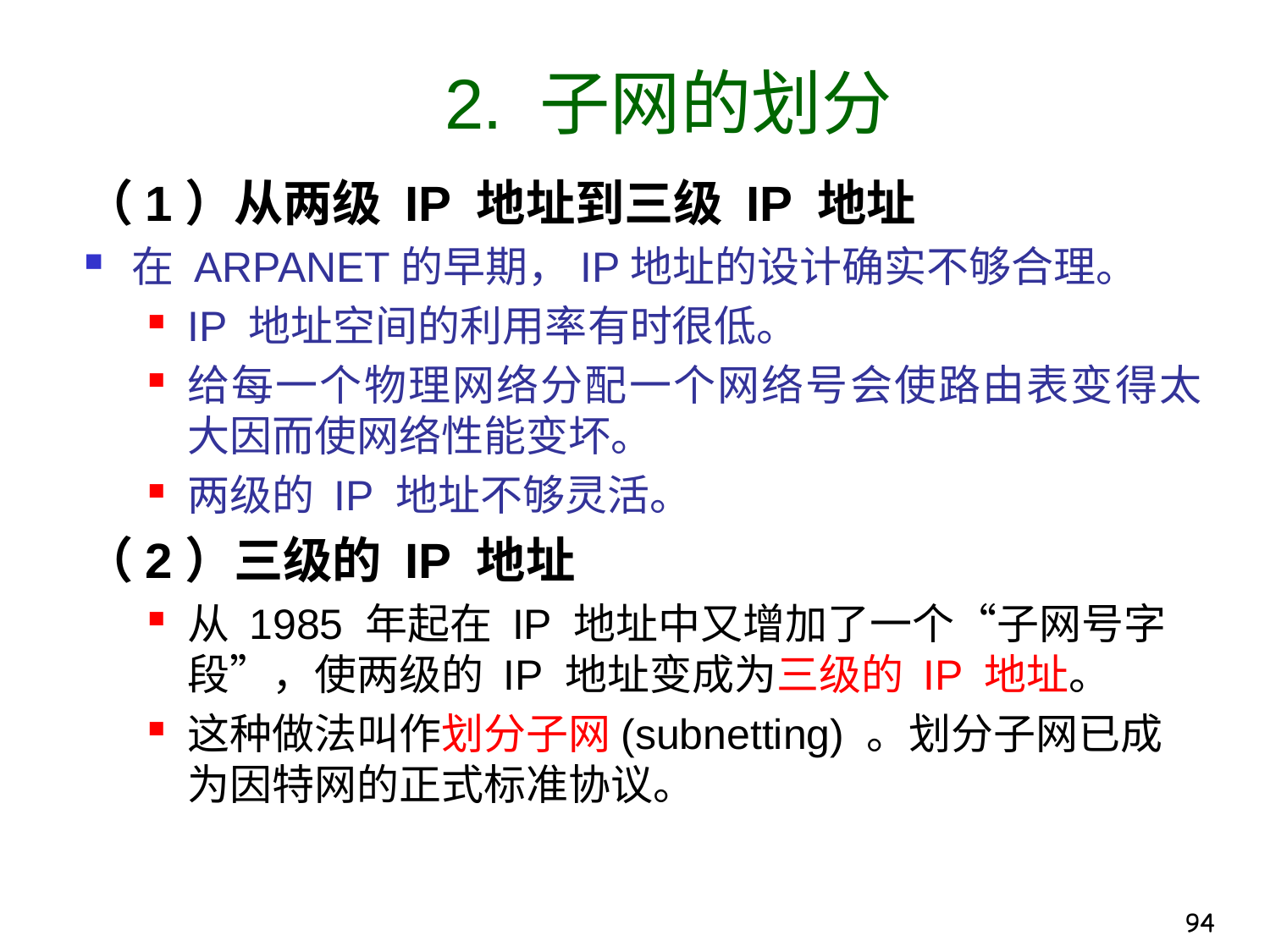

# 2. 子网的划分
（1）从两级 IP 地址到三级 IP 地址
在 ARPANET的早期，IP地址的设计确实不够合理。
IP 地址空间的利用率有时很低。
给每一个物理网络分配一个网络号会使路由表变得太大因而使网络性能变坏。
两级的 IP 地址不够灵活。
（2）三级的 IP 地址
从 1985 年起在 IP 地址中又增加了一个“子网号字段”，使两级的 IP 地址变成为三级的 IP 地址。
这种做法叫作划分子网(subnetting) 。划分子网已成为因特网的正式标准协议。
94